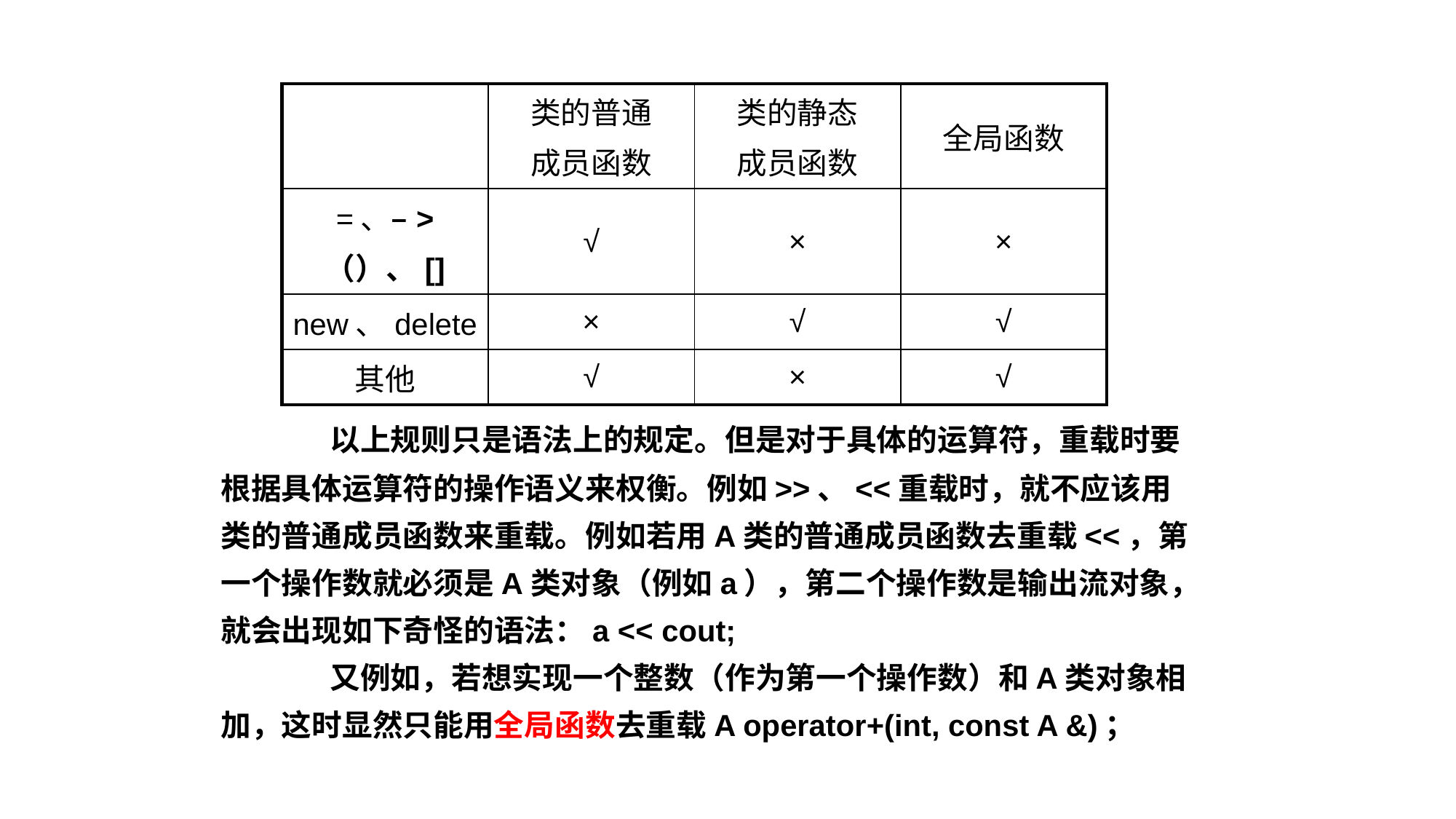

|  | 类的普通 成员函数 | 类的静态 成员函数 | 全局函数 |
| --- | --- | --- | --- |
| =、–> （）、[] | √ | × | × |
| new、delete | × | √ | √ |
| 其他 | √ | × | √ |
	以上规则只是语法上的规定。但是对于具体的运算符，重载时要根据具体运算符的操作语义来权衡。例如>>、<<重载时，就不应该用类的普通成员函数来重载。例如若用A类的普通成员函数去重载<<，第一个操作数就必须是A类对象（例如a），第二个操作数是输出流对象，就会出现如下奇怪的语法：a << cout;
	又例如，若想实现一个整数（作为第一个操作数）和A类对象相加，这时显然只能用全局函数去重载A operator+(int, const A &)；